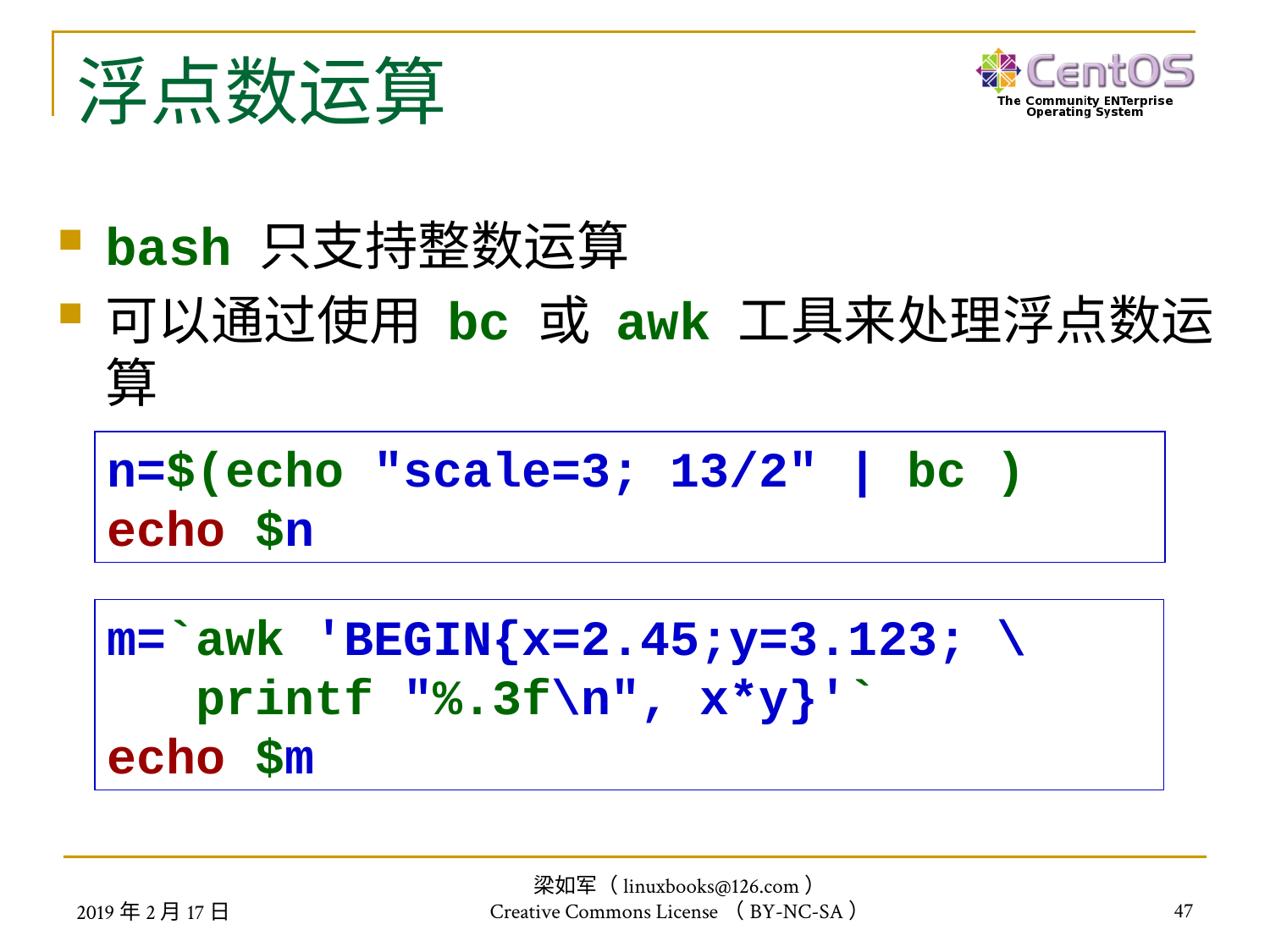

# 浮点数运算
bash 只支持整数运算
可以通过使用 bc 或 awk 工具来处理浮点数运算
n=$(echo "scale=3; 13/2" | bc )
echo $n
m=`awk 'BEGIN{x=2.45;y=3.123; \
   printf "%.3f\n", x*y}'`
echo $m
梁如军（linuxbooks@126.com）
Creative Commons License（BY-NC-SA）
2019年2月17日
47